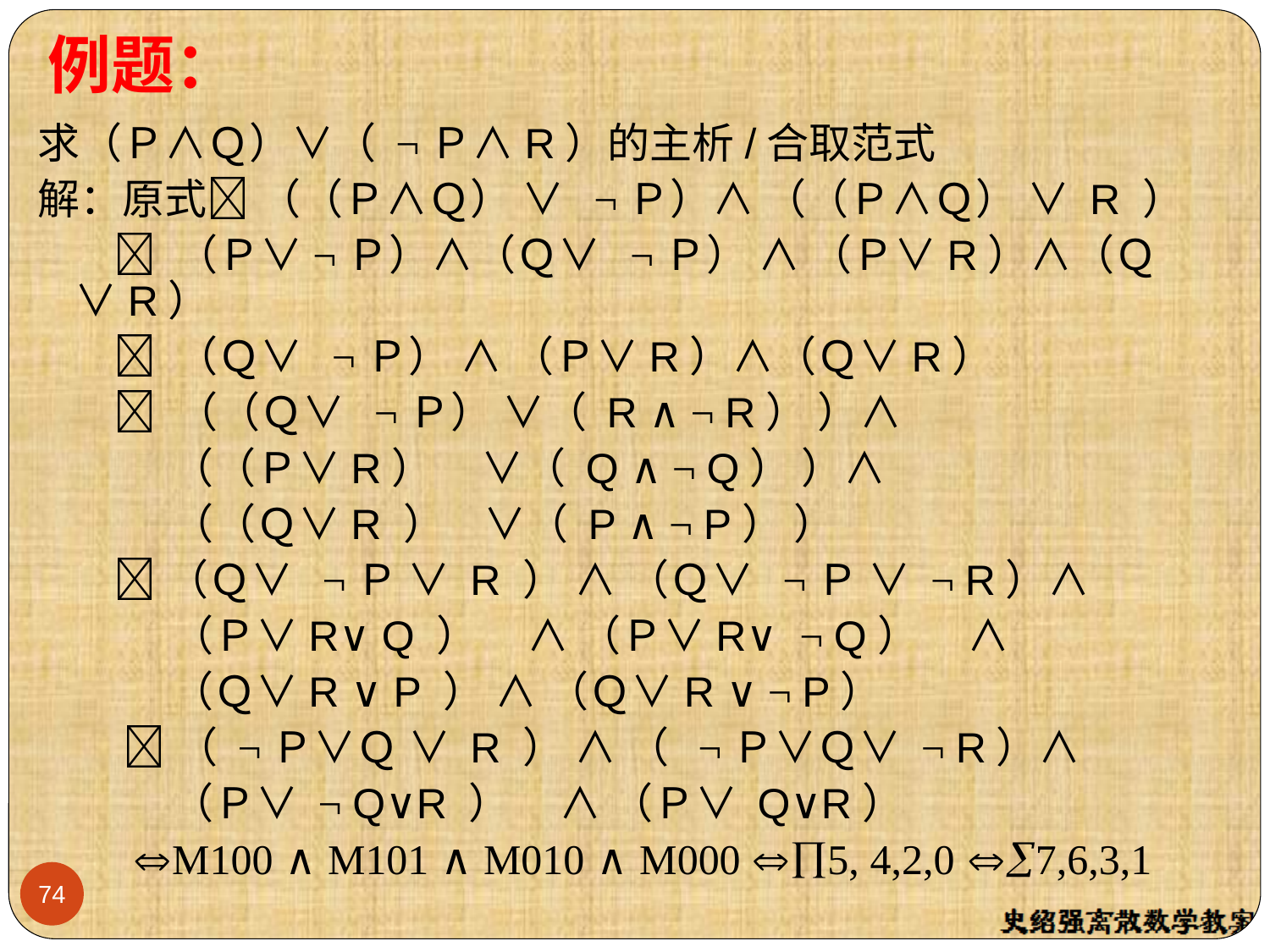

例题：
求（Ｐ∧Ｑ）∨（ ¬Ｐ∧R）的主析/合取范式
解：原式⇔ （（Ｐ∧Ｑ） ∨  ¬Ｐ）∧ （（Ｐ∧Ｑ） ∨ R ）
        ⇔ （Ｐ∨¬Ｐ）∧（Ｑ∨  ¬Ｐ） ∧ （Ｐ∨R）∧（Ｑ∨R）
        ⇔ （Ｑ∨  ¬Ｐ） ∧ （Ｐ∨R）∧（Ｑ∨R）
        ⇔ （（Ｑ∨  ¬Ｐ） ∨（ R ∧ ¬ R） ）∧
             （（Ｐ∨R）     ∨（ Q ∧ ¬ Q） ）∧
             （（Ｑ∨R ）    ∨（ P ∧ ¬ P） ）
        ⇔（Ｑ∨  ¬Ｐ ∨ R ） ∧ （Ｑ∨  ¬Ｐ ∨ ¬ R）∧
             （Ｐ∨R∨ Q ）     ∧ （Ｐ∨R∨  ¬ Q）     ∧
             （Ｑ∨R ∨ P ） ∧ （Ｑ∨R ∨ ¬ P）
         ⇔（ ¬Ｐ∨Ｑ ∨ R ） ∧ （  ¬Ｐ∨Ｑ∨ ¬ R）∧
             （Ｐ∨ ¬ Q∨R ）     ∧ （Ｐ∨ Q∨R）
         ⇔M100 ∧ M101 ∧ M010 ∧ M000 ⇔∏5, 4,2,0 ⇔∑7,6,3,1

74